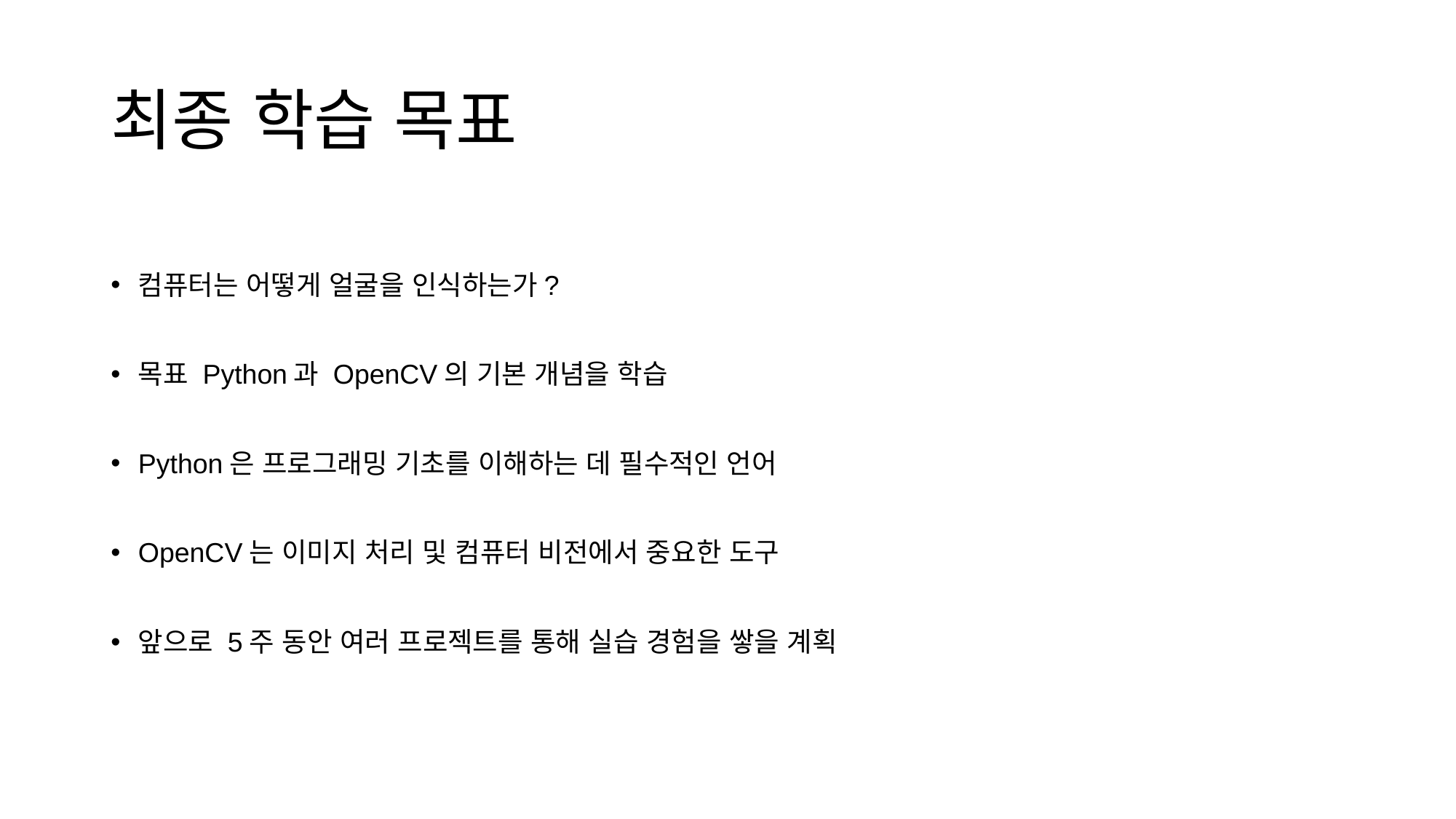

# 최종 학습 목표

컴퓨터는 어떻게 얼굴을 인식하는가?

목표 Python과 OpenCV의 기본 개념을 학습

Python은 프로그래밍 기초를 이해하는 데 필수적인 언어

OpenCV는 이미지 처리 및 컴퓨터 비전에서 중요한 도구

앞으로 5주 동안 여러 프로젝트를 통해 실습 경험을 쌓을 계획